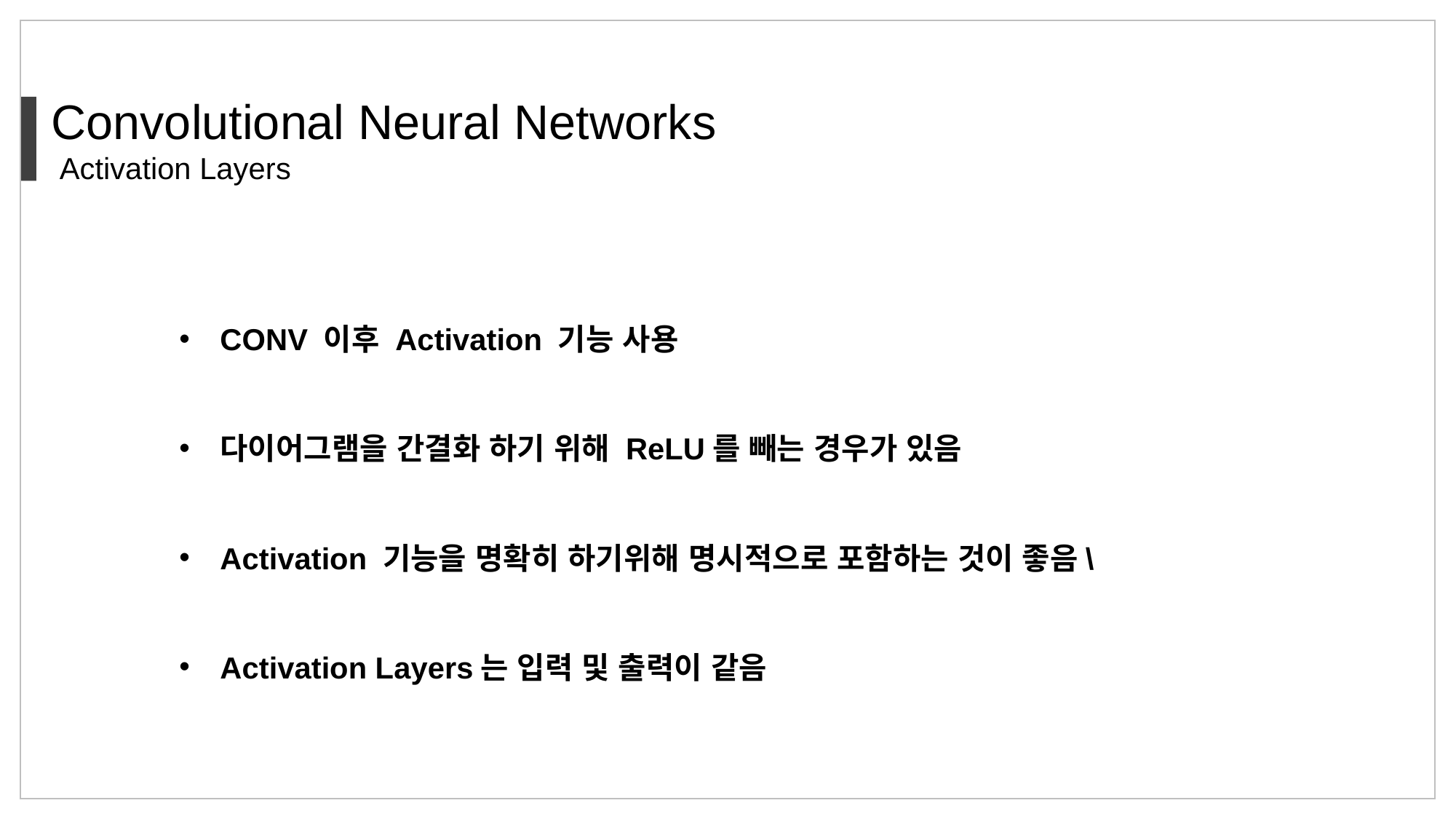

Convolutional Neural Networks
 Activation Layers

CONV 이후 Activation 기능 사용
다이어그램을 간결화 하기 위해 ReLU를 빼는 경우가 있음
Activation 기능을 명확히 하기위해 명시적으로 포함하는 것이 좋음\
Activation Layers는 입력 및 출력이 같음